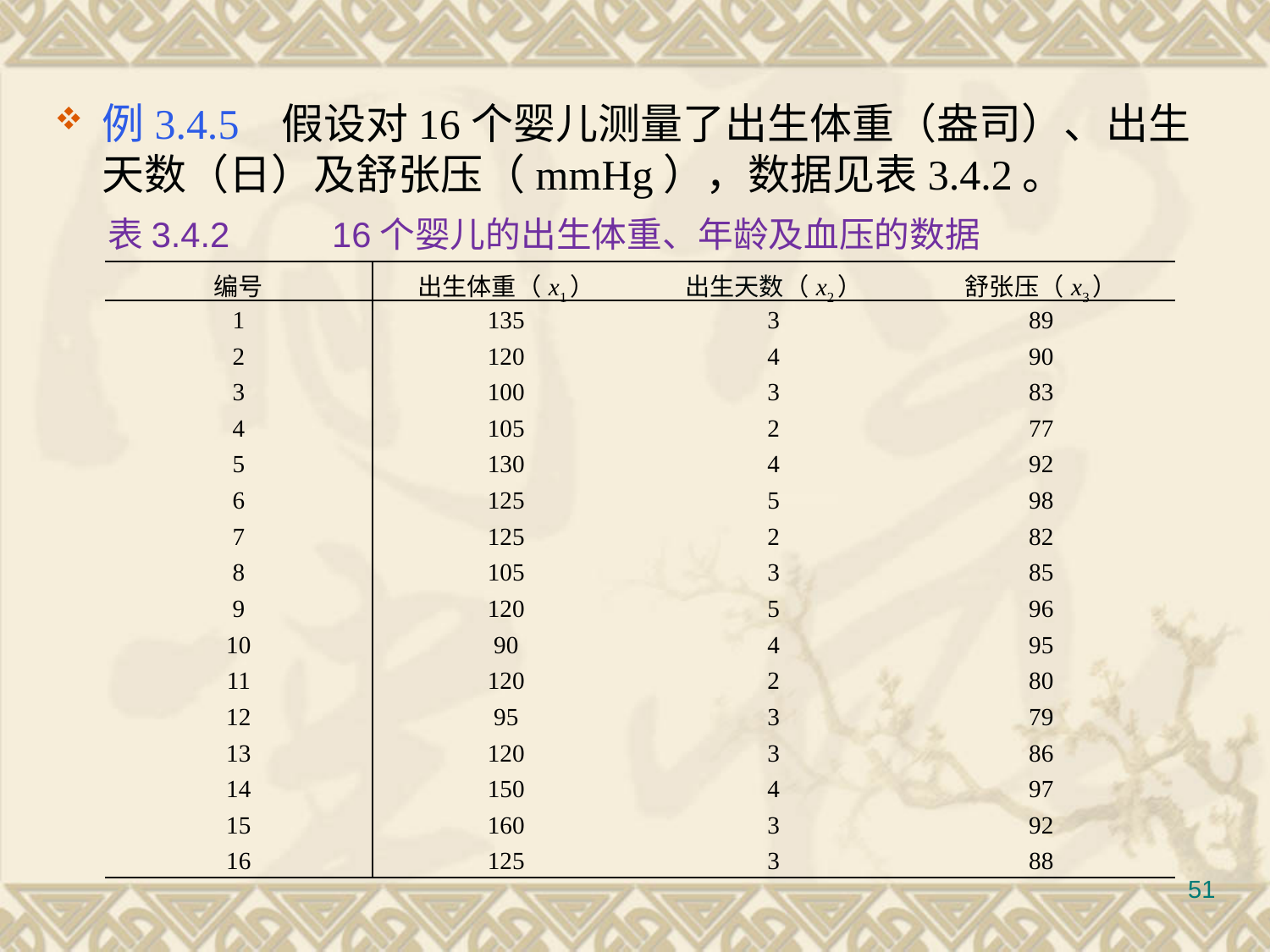

#
例3.4.5   假设对16个婴儿测量了出生体重（盎司）、出生天数（日）及舒张压（mmHg），数据见表3.4.2。
表3.4.2	          16个婴儿的出生体重、年龄及血压的数据
| 编号 | 出生体重（x1） | 出生天数（x2） | 舒张压（x3） |
| --- | --- | --- | --- |
| 1 | 135 | 3 | 89 |
| 2 | 120 | 4 | 90 |
| 3 | 100 | 3 | 83 |
| 4 | 105 | 2 | 77 |
| 5 | 130 | 4 | 92 |
| 6 | 125 | 5 | 98 |
| 7 | 125 | 2 | 82 |
| 8 | 105 | 3 | 85 |
| 9 | 120 | 5 | 96 |
| 10 | 90 | 4 | 95 |
| 11 | 120 | 2 | 80 |
| 12 | 95 | 3 | 79 |
| 13 | 120 | 3 | 86 |
| 14 | 150 | 4 | 97 |
| 15 | 160 | 3 | 92 |
| 16 | 125 | 3 | 88 |
51